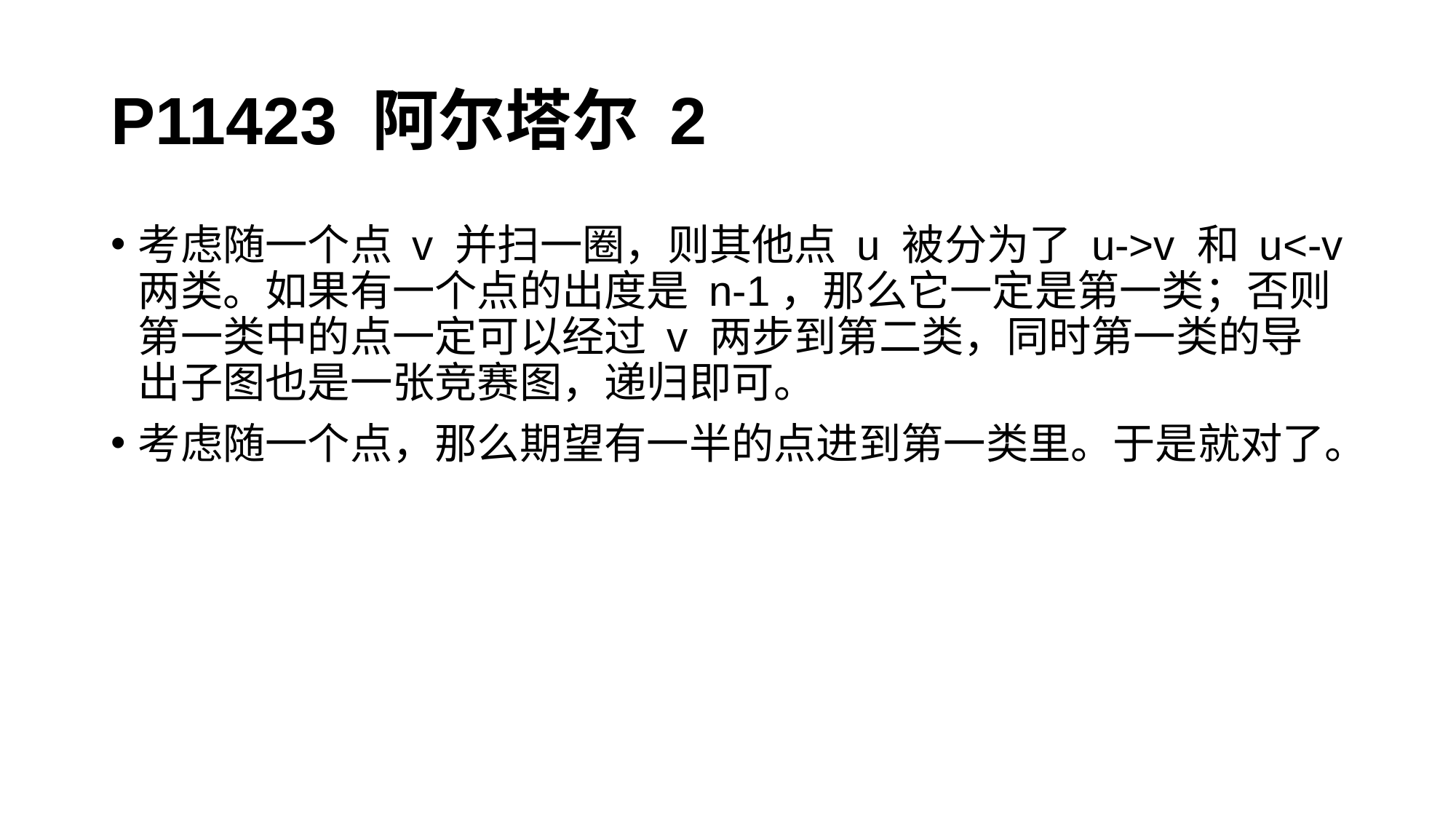

# P11423 阿尔塔尔 2
考虑随一个点 v 并扫一圈，则其他点 u 被分为了 u->v 和 u<-v 两类。如果有一个点的出度是 n-1，那么它一定是第一类；否则第一类中的点一定可以经过 v 两步到第二类，同时第一类的导出子图也是一张竞赛图，递归即可。
考虑随一个点，那么期望有一半的点进到第一类里。于是就对了。